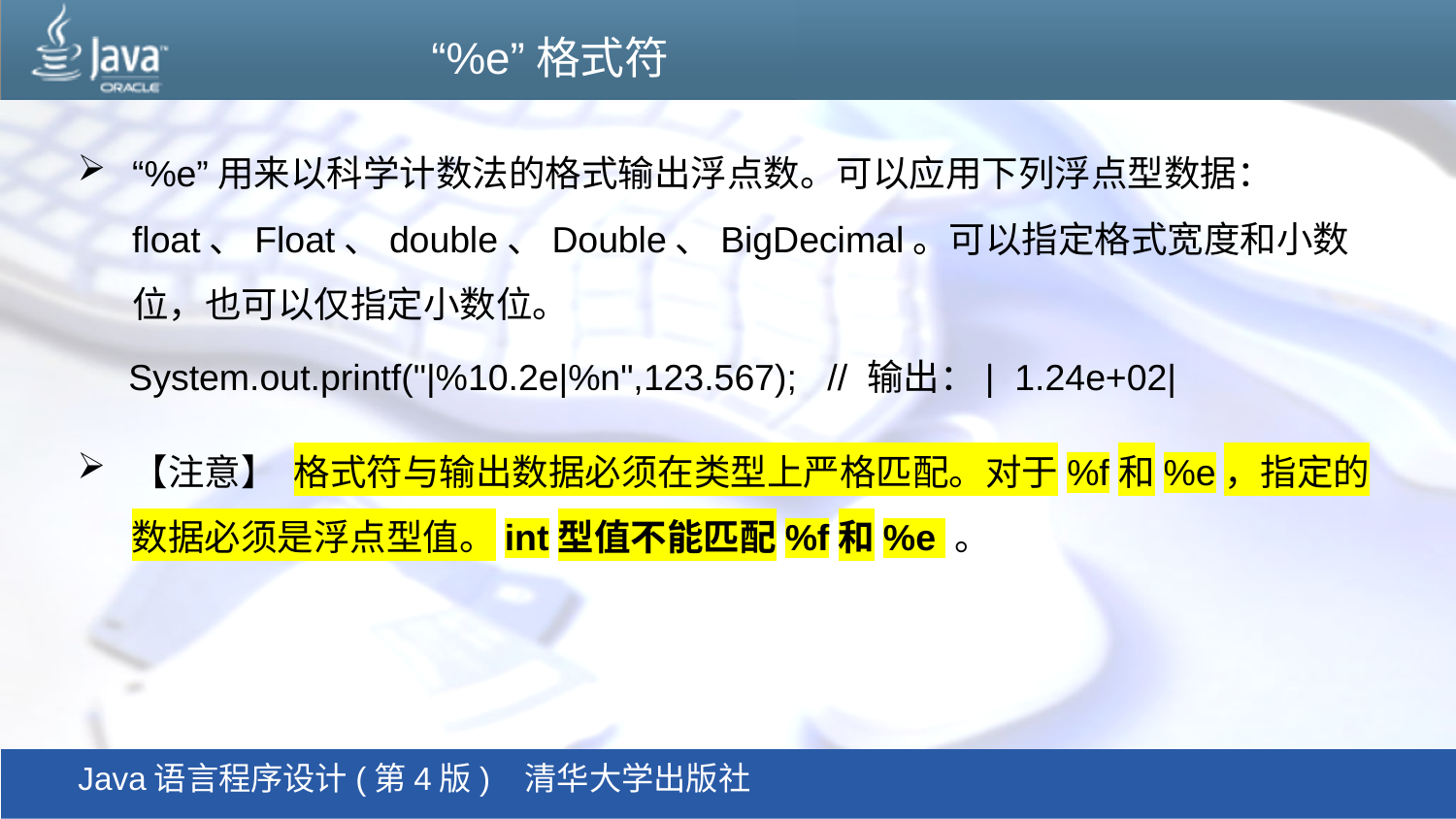

# “%e”格式符
“%e”用来以科学计数法的格式输出浮点数。可以应用下列浮点型数据：float、Float、double、Double、BigDecimal。可以指定格式宽度和小数位，也可以仅指定小数位。
     System.out.printf("|%10.2e|%n",123.567);   // 输出：|  1.24e+02|
【注意】  格式符与输出数据必须在类型上严格匹配。对于%f和%e，指定的数据必须是浮点型值。int型值不能匹配%f和%e 。